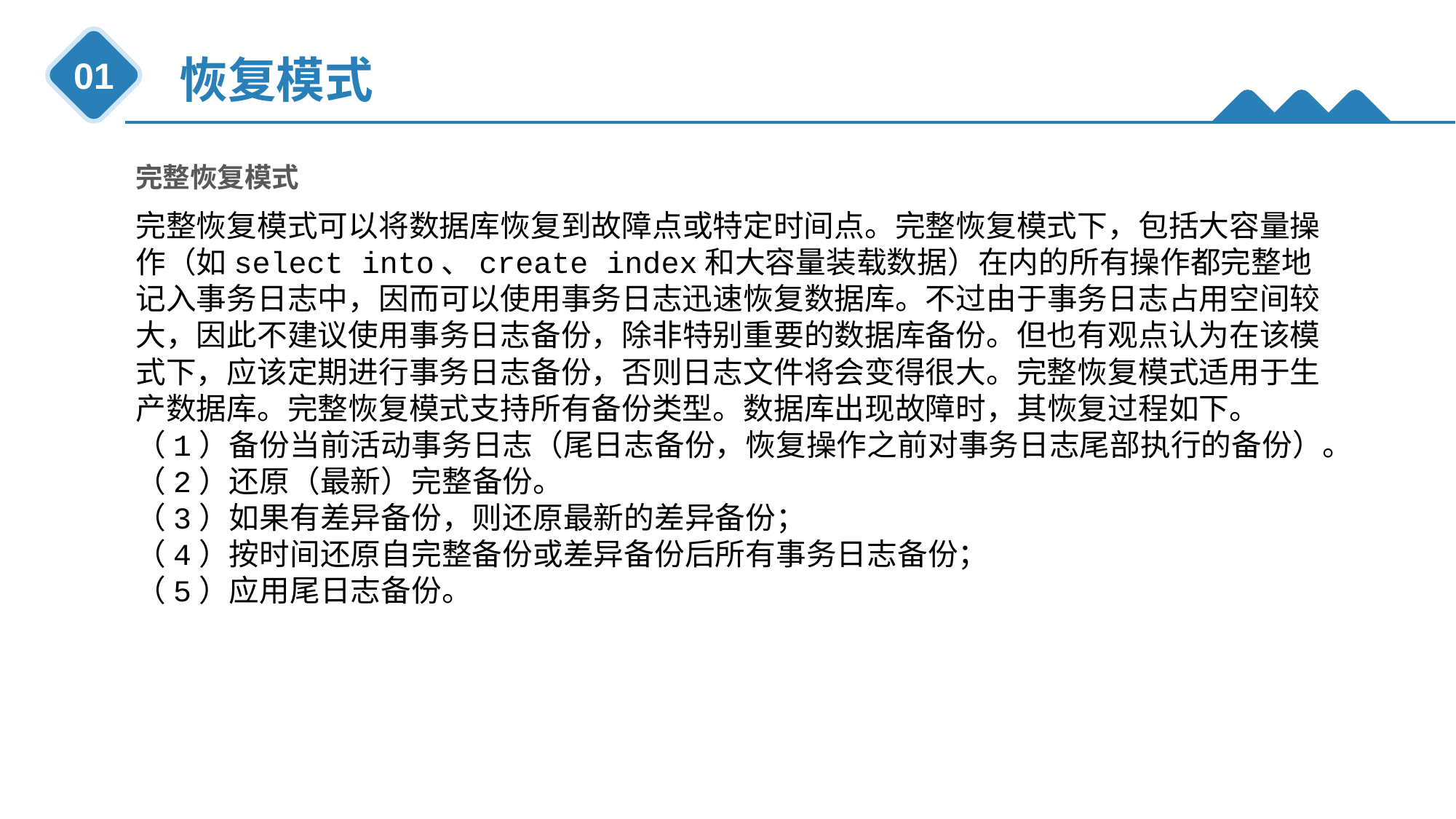

恢复模式
01

完整恢复模式
完整恢复模式可以将数据库恢复到故障点或特定时间点。完整恢复模式下，包括大容量操作（如select into、create index和大容量装载数据）在内的所有操作都完整地记入事务日志中，因而可以使用事务日志迅速恢复数据库。不过由于事务日志占用空间较大，因此不建议使用事务日志备份，除非特别重要的数据库备份。但也有观点认为在该模式下，应该定期进行事务日志备份，否则日志文件将会变得很大。完整恢复模式适用于生产数据库。完整恢复模式支持所有备份类型。数据库出现故障时，其恢复过程如下。
（1）备份当前活动事务日志（尾日志备份，恢复操作之前对事务日志尾部执行的备份）。
（2）还原（最新）完整备份。
（3）如果有差异备份，则还原最新的差异备份；
（4）按时间还原自完整备份或差异备份后所有事务日志备份；
（5）应用尾日志备份。